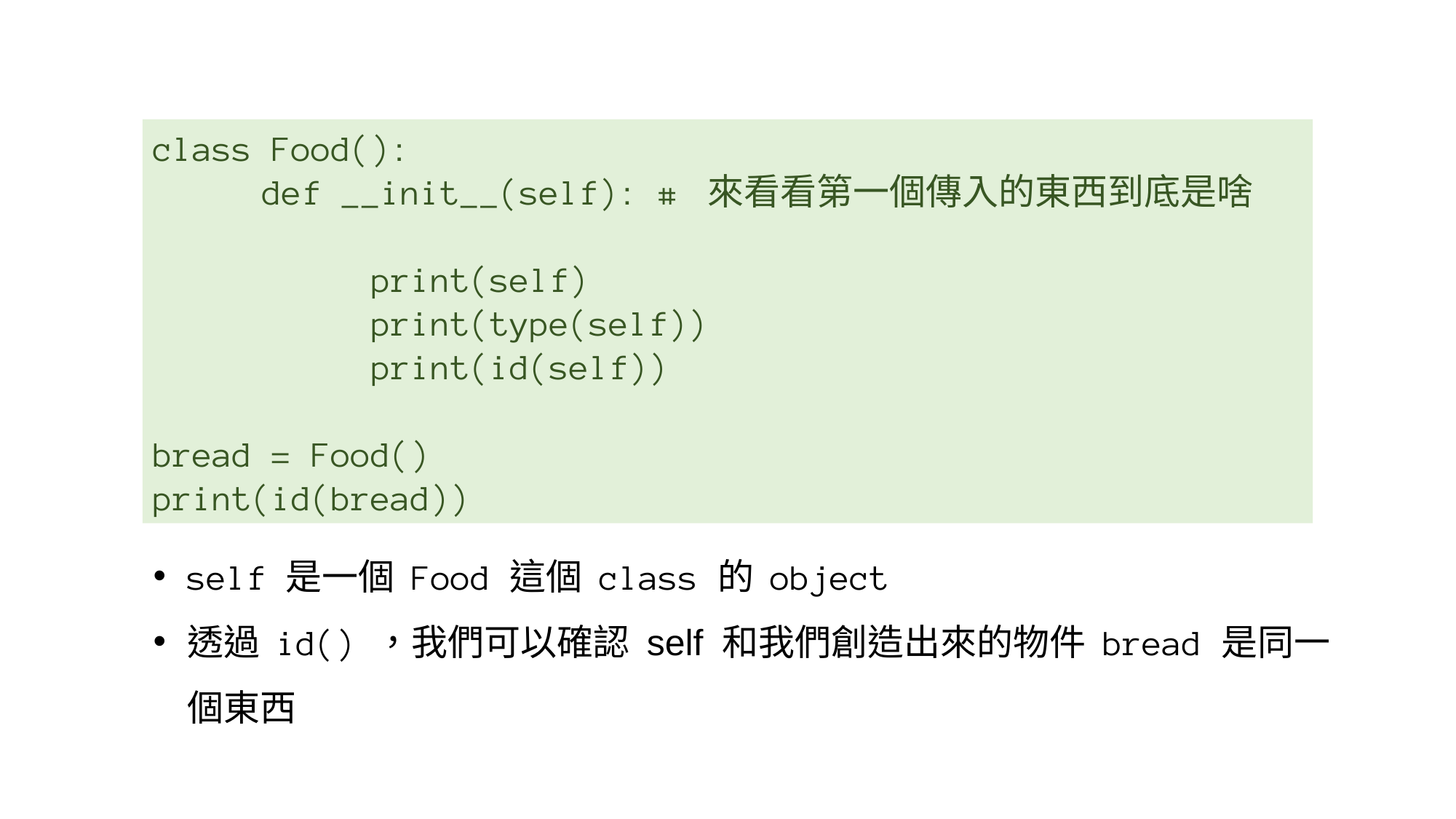

class Food():
	def __init__(self): # 來看看第一個傳入的東西到底是啥
		print(self)
		print(type(self))
		print(id(self))

bread = Food()
print(id(bread))
self 是一個 Food 這個 class 的 object
透過 id() ，我們可以確認 self 和我們創造出來的物件 bread 是同一個東西